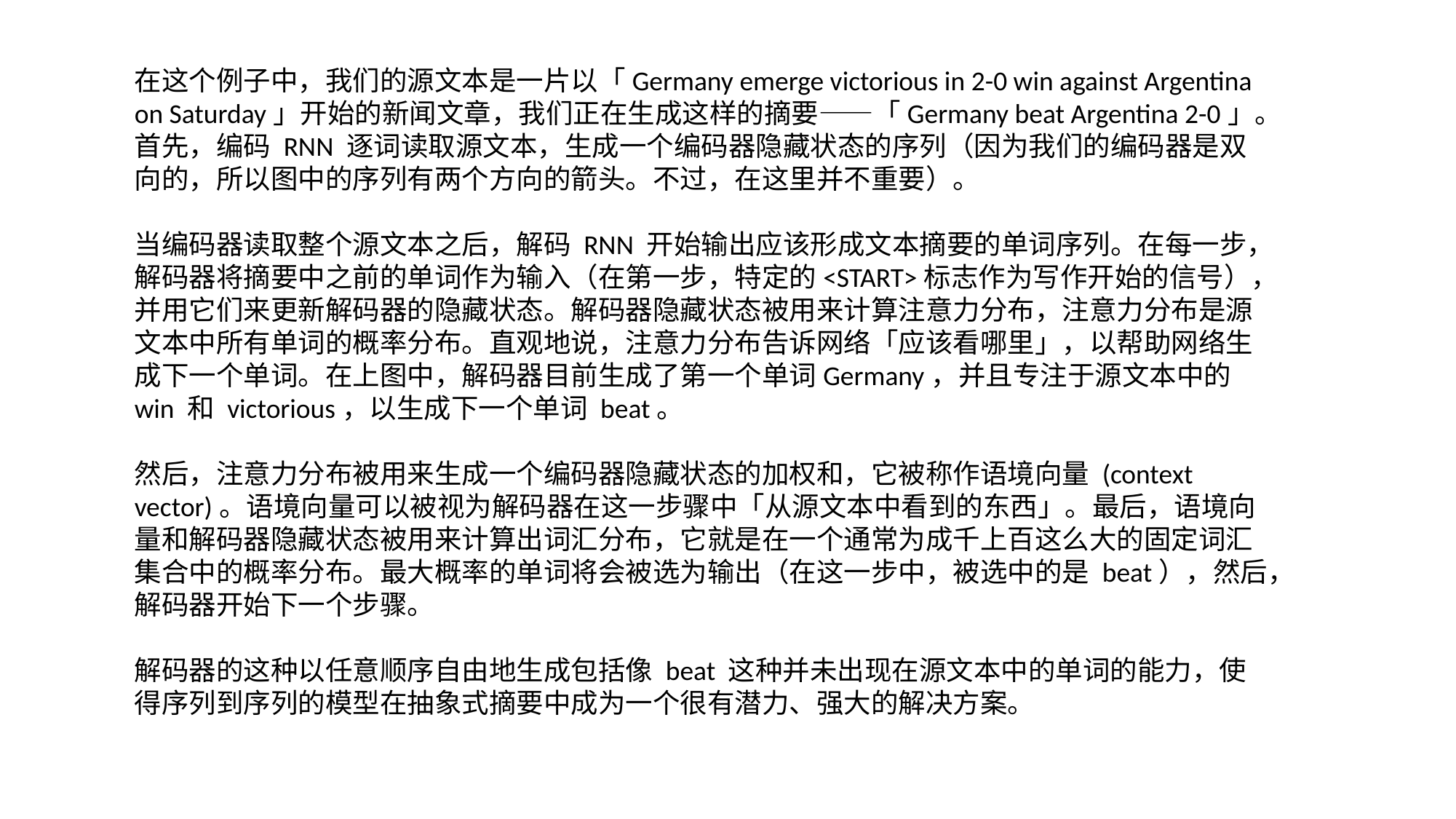

在这个例子中，我们的源文本是一片以「Germany emerge victorious in 2-0 win against Argentina on Saturday」开始的新闻文章，我们正在生成这样的摘要——「Germany beat Argentina 2-0」。首先，编码 RNN 逐词读取源文本，生成一个编码器隐藏状态的序列（因为我们的编码器是双向的，所以图中的序列有两个方向的箭头。不过，在这里并不重要）。

当编码器读取整个源文本之后，解码 RNN 开始输出应该形成文本摘要的单词序列。在每一步，解码器将摘要中之前的单词作为输入（在第一步，特定的<START>标志作为写作开始的信号），并用它们来更新解码器的隐藏状态。解码器隐藏状态被用来计算注意力分布，注意力分布是源文本中所有单词的概率分布。直观地说，注意力分布告诉网络「应该看哪里」，以帮助网络生成下一个单词。在上图中，解码器目前生成了第一个单词Germany，并且专注于源文本中的 win 和 victorious，以生成下一个单词 beat。

然后，注意力分布被用来生成一个编码器隐藏状态的加权和，它被称作语境向量 (context vector)。语境向量可以被视为解码器在这一步骤中「从源文本中看到的东西」。最后，语境向量和解码器隐藏状态被用来计算出词汇分布，它就是在一个通常为成千上百这么大的固定词汇集合中的概率分布。最大概率的单词将会被选为输出（在这一步中，被选中的是 beat），然后，解码器开始下一个步骤。

解码器的这种以任意顺序自由地生成包括像 beat 这种并未出现在源文本中的单词的能力，使得序列到序列的模型在抽象式摘要中成为一个很有潜力、强大的解决方案。